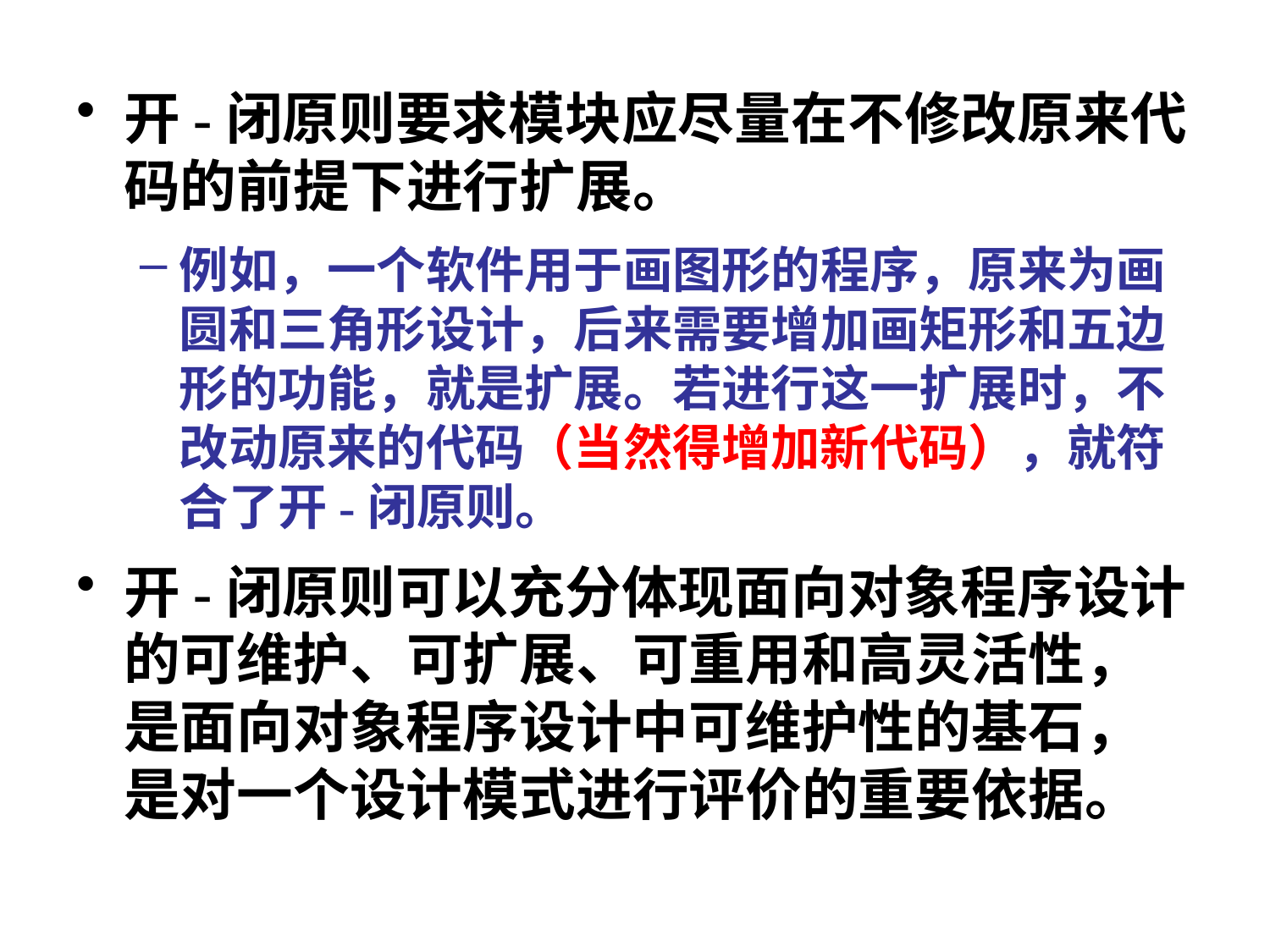

开-闭原则要求模块应尽量在不修改原来代码的前提下进行扩展。
例如，一个软件用于画图形的程序，原来为画圆和三角形设计，后来需要增加画矩形和五边形的功能，就是扩展。若进行这一扩展时，不改动原来的代码（当然得增加新代码），就符合了开-闭原则。
开-闭原则可以充分体现面向对象程序设计的可维护、可扩展、可重用和高灵活性，是面向对象程序设计中可维护性的基石，是对一个设计模式进行评价的重要依据。